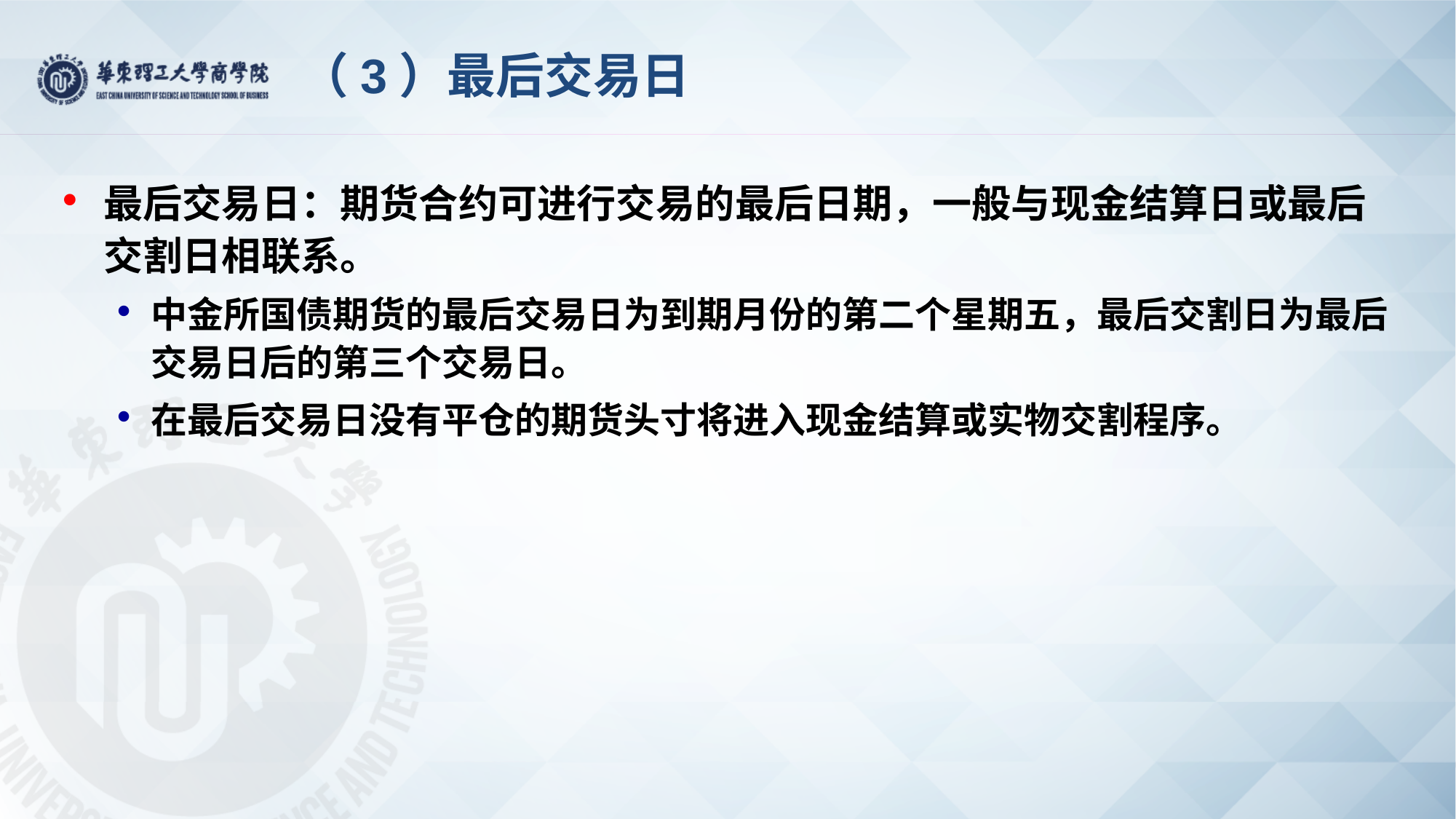

# （3）最后交易日
最后交易日：期货合约可进行交易的最后日期，一般与现金结算日或最后交割日相联系。
中金所国债期货的最后交易日为到期月份的第二个星期五，最后交割日为最后交易日后的第三个交易日。
在最后交易日没有平仓的期货头寸将进入现金结算或实物交割程序。